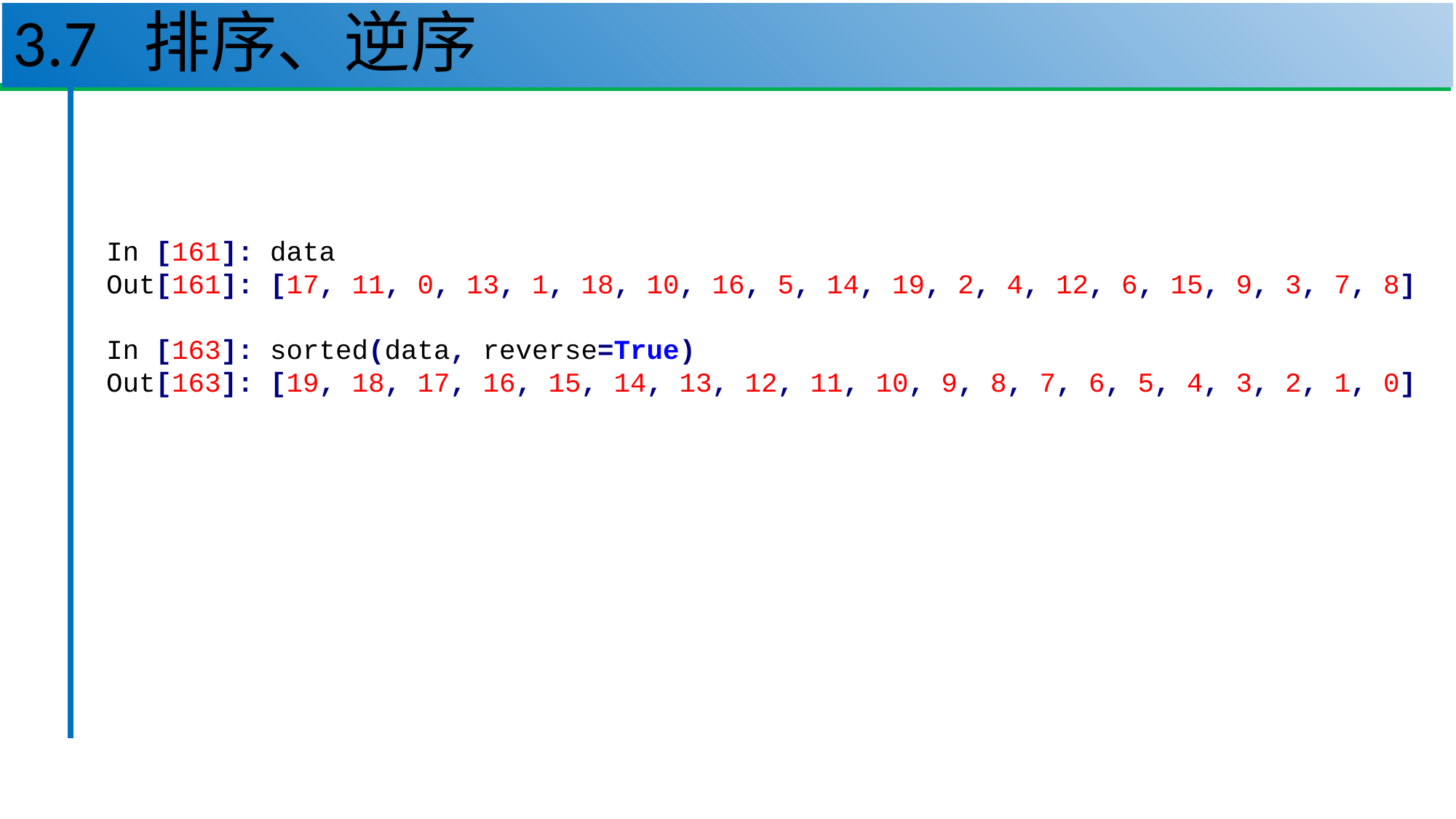

# 3.7  排序、逆序
28
In [161]: data
Out[161]: [17, 11, 0, 13, 1, 18, 10, 16, 5, 14, 19, 2, 4, 12, 6, 15, 9, 3, 7, 8]

In [163]: sorted(data, reverse=True)
Out[163]: [19, 18, 17, 16, 15, 14, 13, 12, 11, 10, 9, 8, 7, 6, 5, 4, 3, 2, 1, 0]